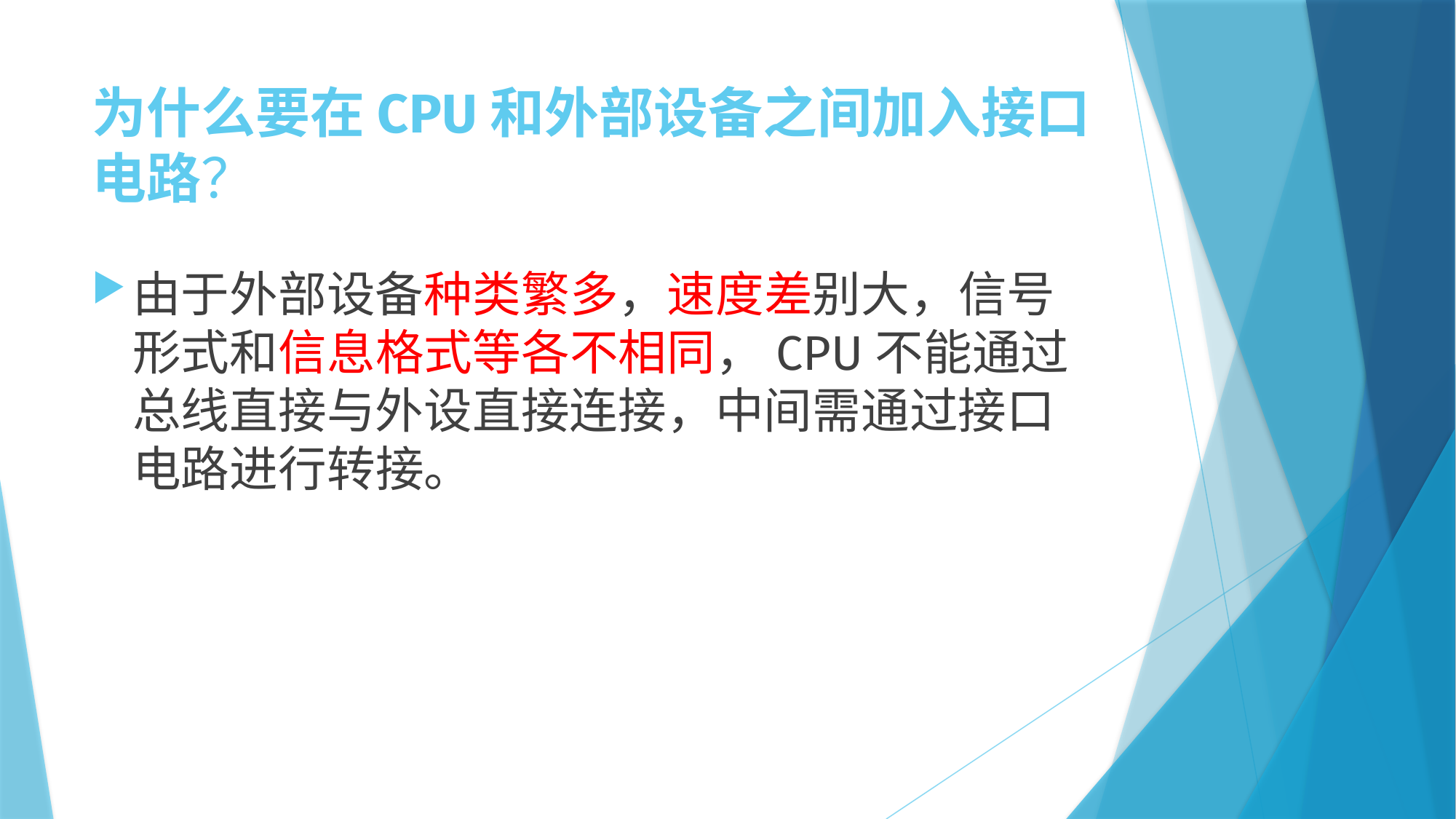

# 为什么要在CPU和外部设备之间加入接口电路？
由于外部设备种类繁多，速度差别大，信号形式和信息格式等各不相同，CPU不能通过总线直接与外设直接连接，中间需通过接口电路进行转接。